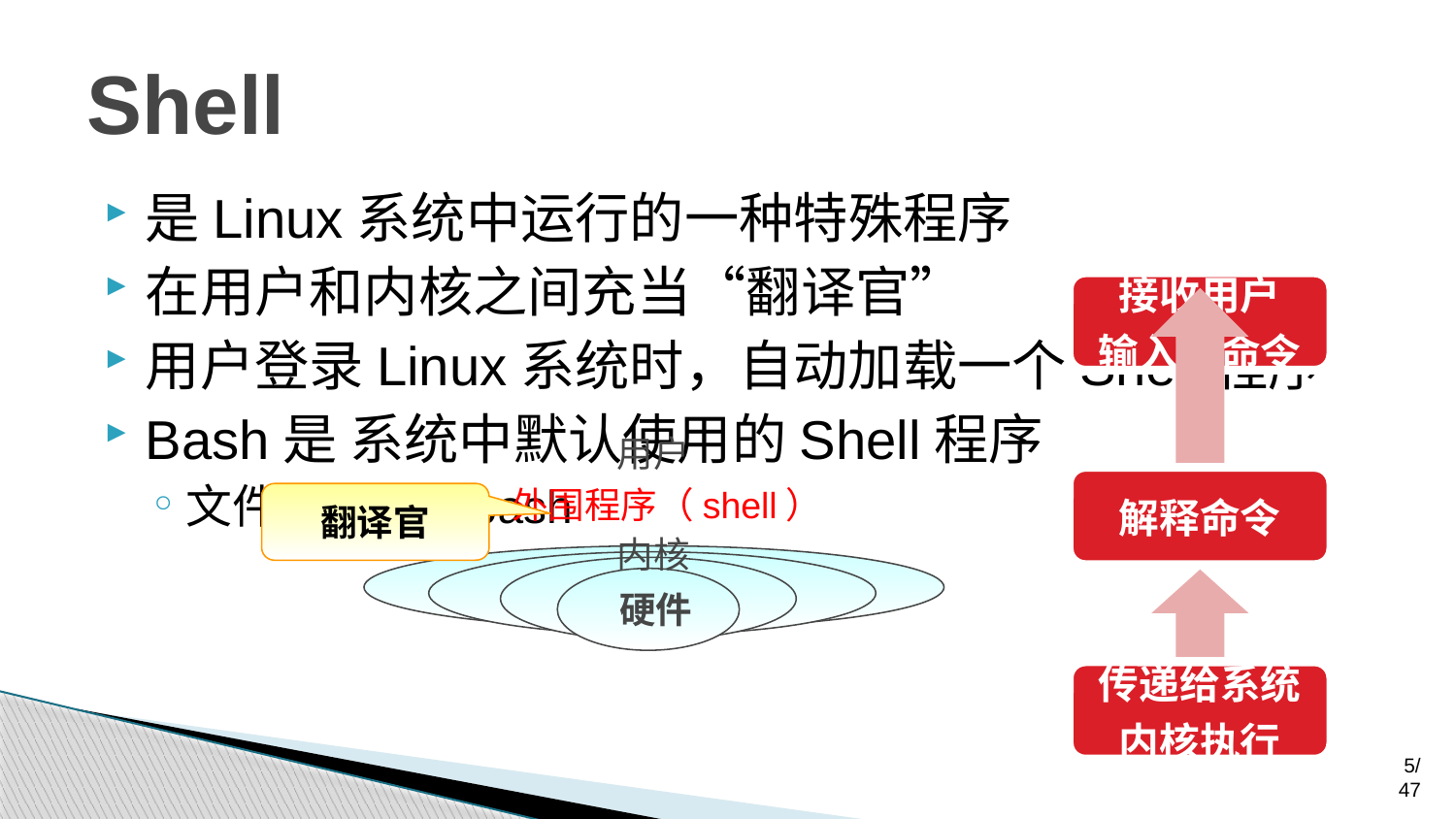

# Shell
是Linux系统中运行的一种特殊程序
在用户和内核之间充当“翻译官”
用户登录Linux系统时，自动加载一个Shell程序
Bash是 系统中默认使用的Shell程序
文件位于/bin/bash
接收用户
输入的命令
解释命令
传递给系统内核执行
用户
外围程序（shell）
内核

硬件
翻译官
5/47